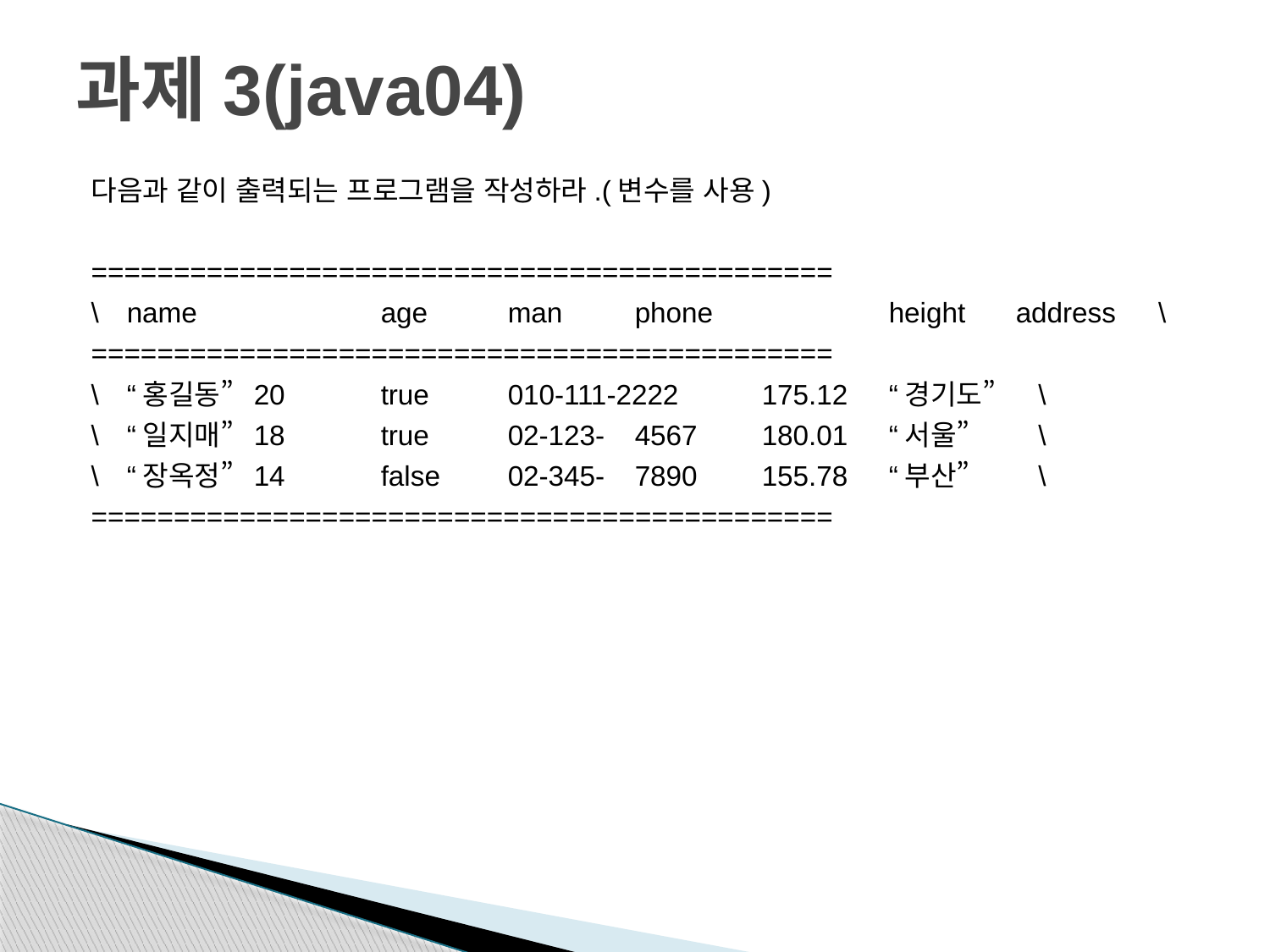

# 과제3(java04)
다음과 같이 출력되는 프로그램을 작성하라.(변수를 사용)

=============================================
\	name		age	man	phone		height	address	  \
=============================================
\	“홍길동”	20	true	010-111-2222	175.12	“경기도”	  \
\	“일지매”	18	true	02-123-	4567   	180.01	“서울”	  \
\	“장옥정”	14	false	02-345-	7890   	155.78	“부산”	  \
=============================================